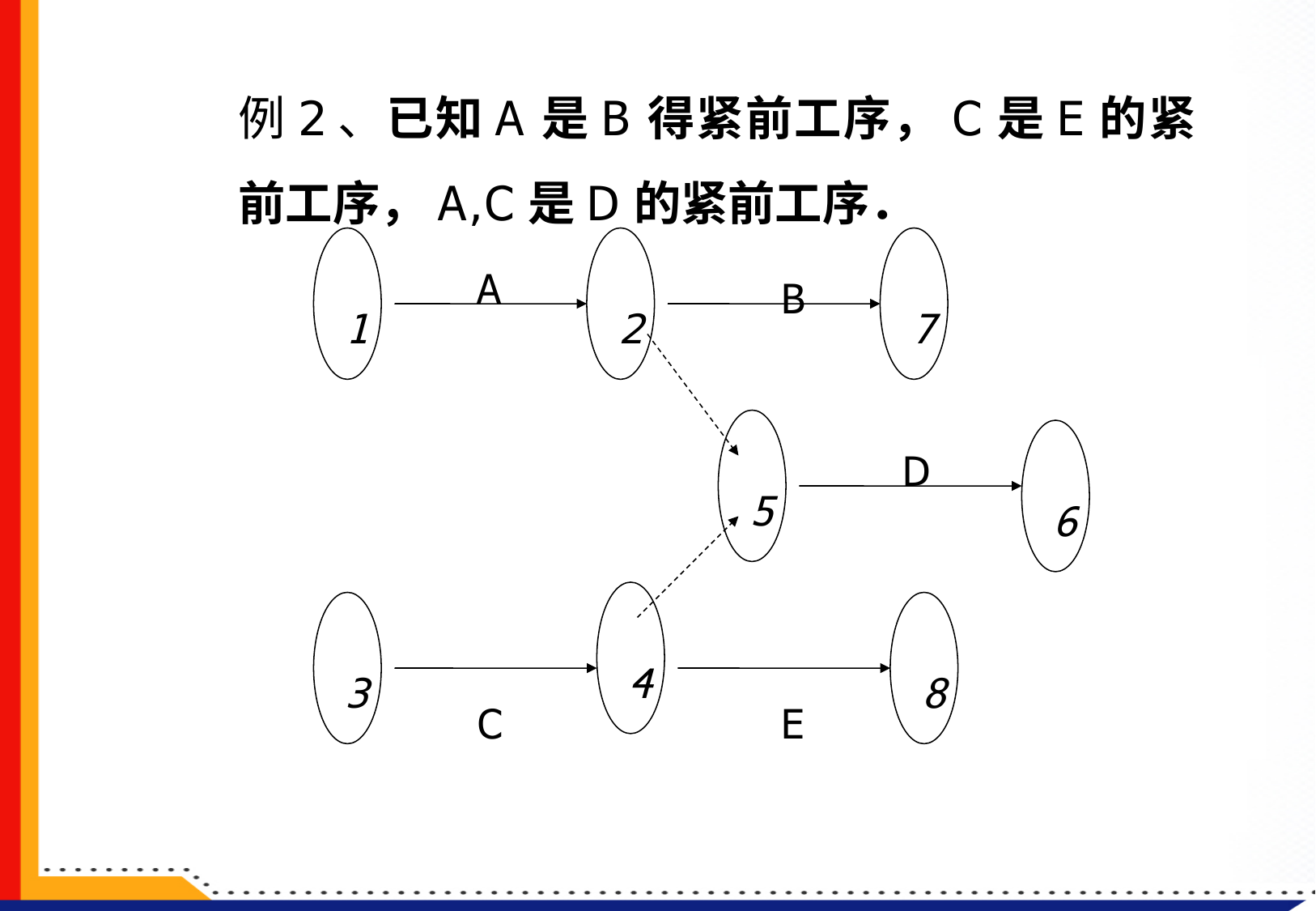

例2、已知A是B得紧前工序，C是E的紧前工序，A,C是D的紧前工序．

A
B

D

C

E
1
2
7
5
6
4
3
8